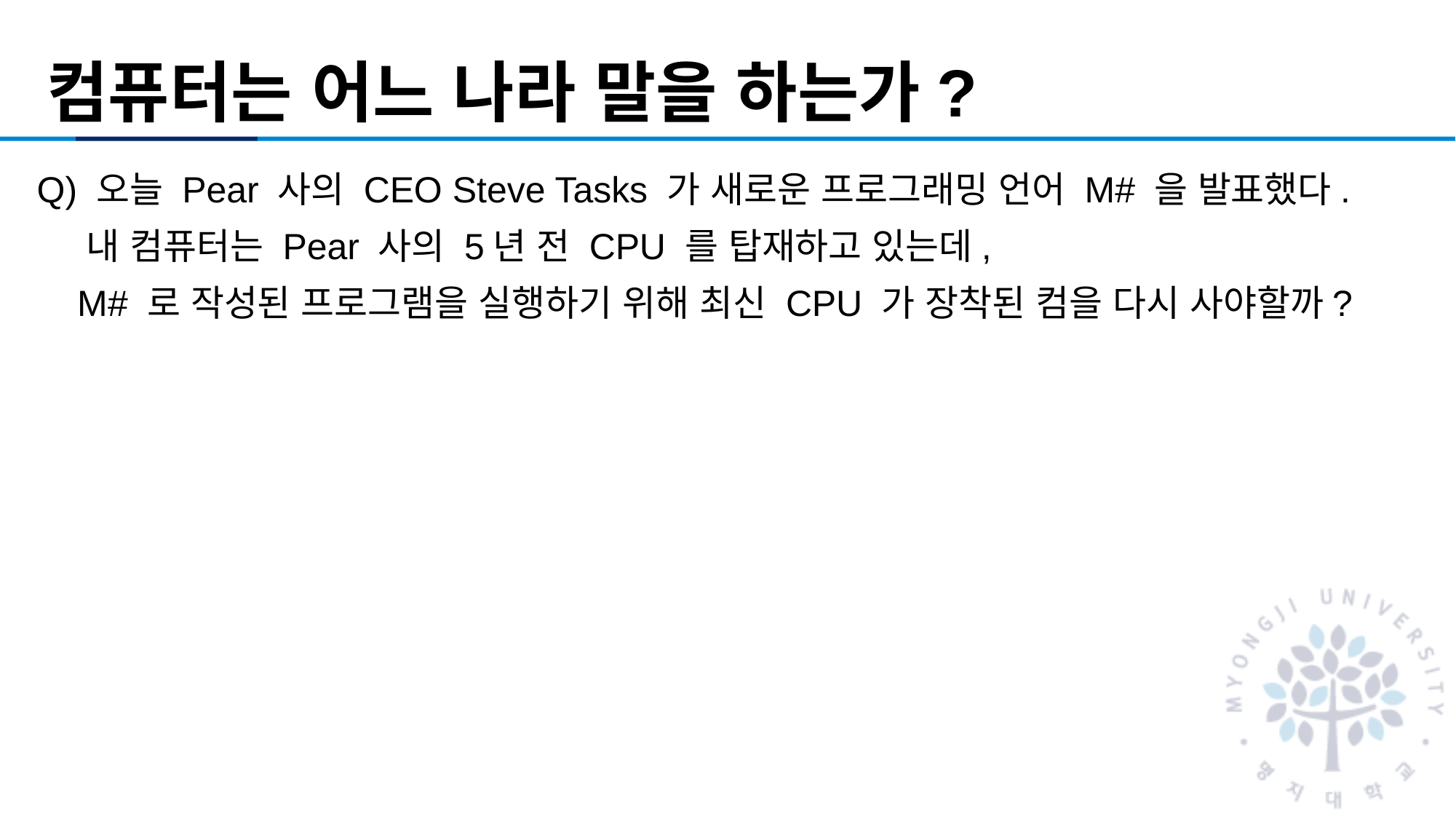

# 컴퓨터는 어느 나라 말을 하는가?
Q) 오늘 Pear 사의 CEO Steve Tasks 가 새로운 프로그래밍 언어 M# 을 발표했다.
    내 컴퓨터는 Pear 사의 5년 전 CPU 를 탑재하고 있는데,
    M# 로 작성된 프로그램을 실행하기 위해 최신 CPU 가 장착된 컴을 다시 사야할까?